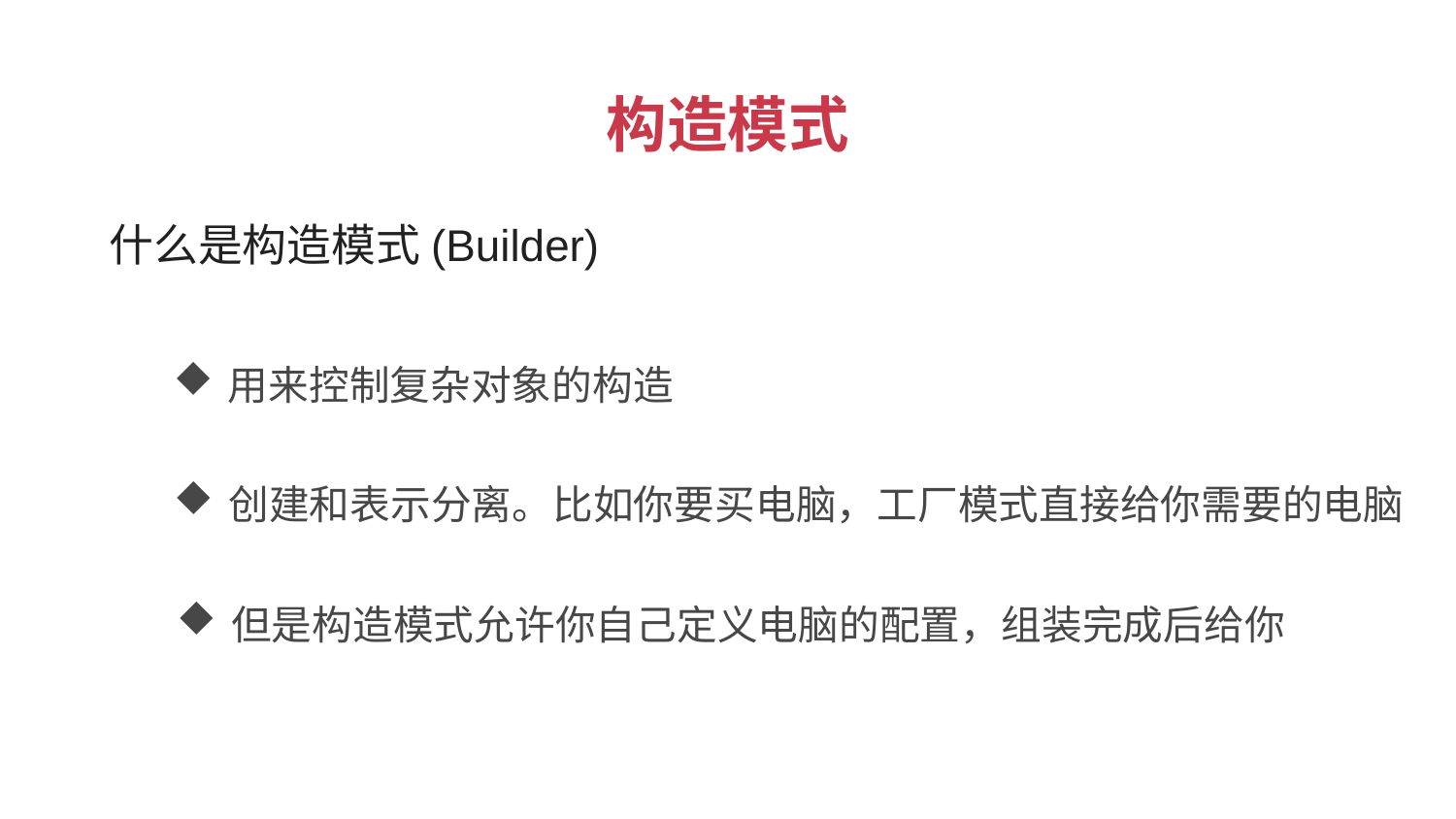

构造模式
 什么是构造模式(Builder)
用来控制复杂对象的构造
创建和表示分离。比如你要买电脑，工厂模式直接给你需要的电脑
但是构造模式允许你自己定义电脑的配置，组装完成后给你